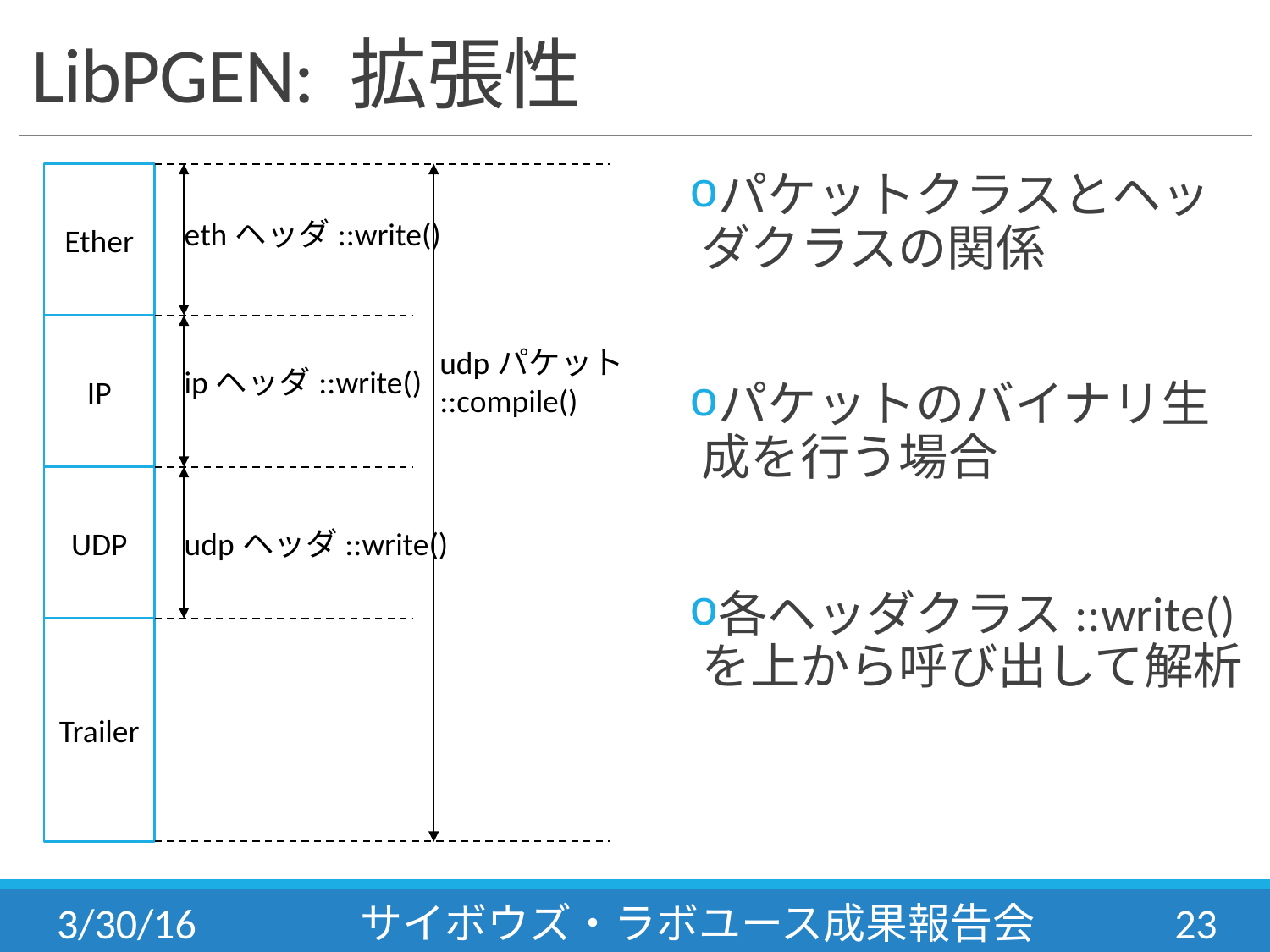

# LibPGEN: 拡張性
Ether
パケットクラスとヘッダクラスの関係

パケットのバイナリ生成を行う場合

各ヘッダクラス::write()を上から呼び出して解析

ethヘッダ::write()
IP
udpパケット
::compile()
ipヘッダ::write()
UDP
udpヘッダ::write()
Trailer
3/30/16
サイボウズ・ラボユース成果報告会
23